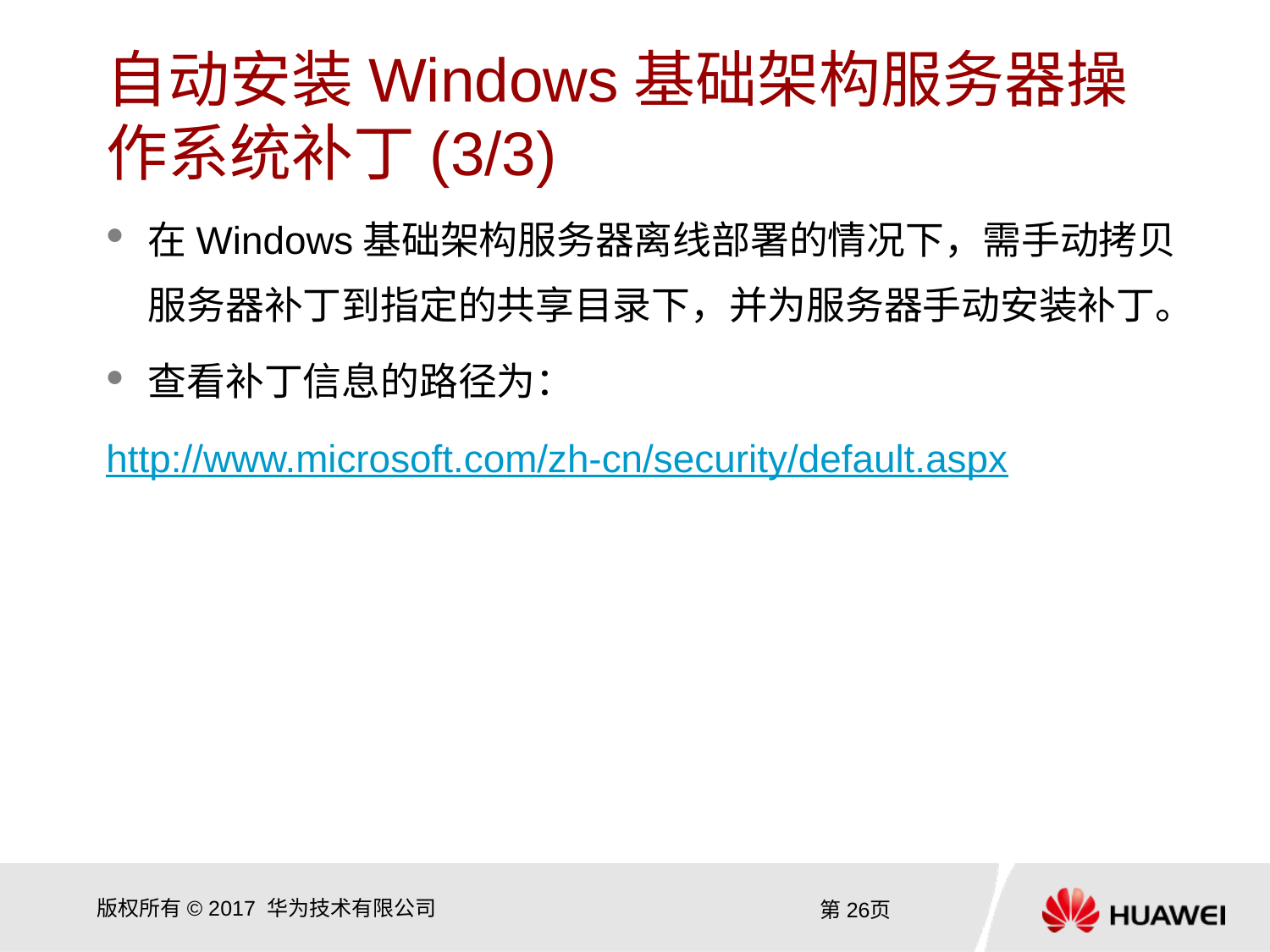

# 自动安装Windows基础架构服务器操作系统补丁(3/3)
在Windows基础架构服务器离线部署的情况下，需手动拷贝服务器补丁到指定的共享目录下，并为服务器手动安装补丁。
查看补丁信息的路径为：
http://www.microsoft.com/zh-cn/security/default.aspx